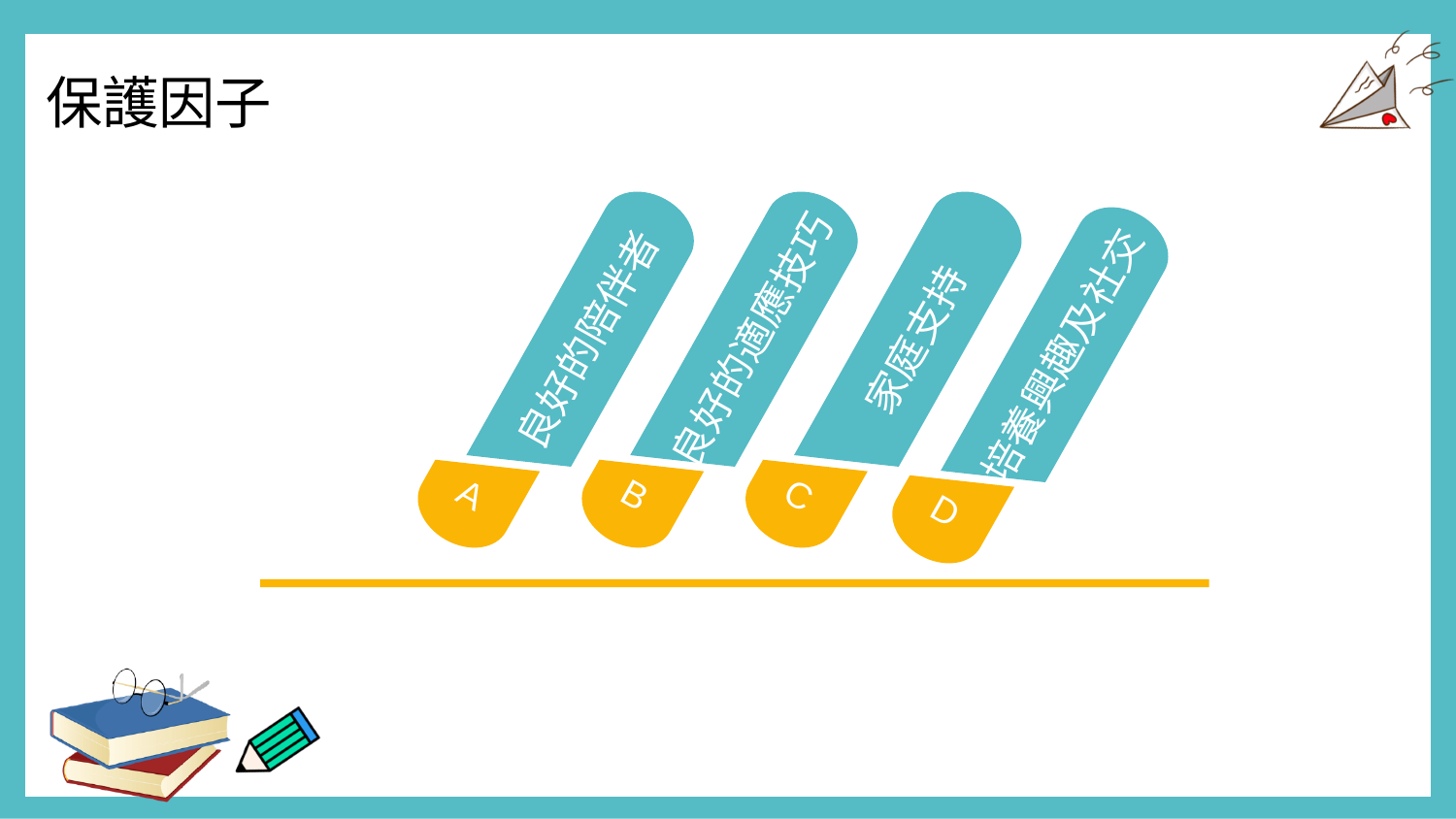

保護因子

良好的陪伴者

良好的適應技巧

家庭支持

A

B

C

培養興趣及社交

D